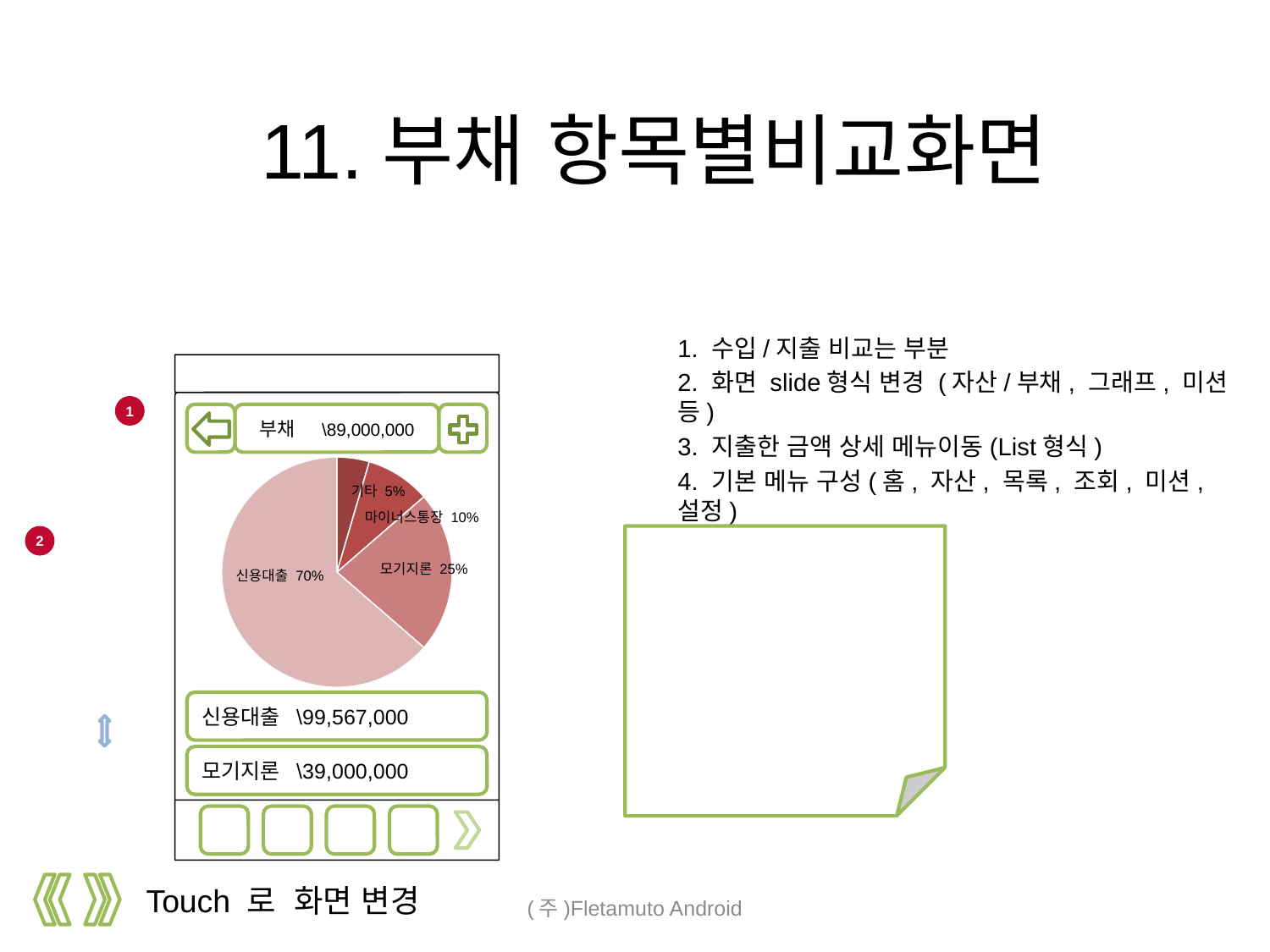

# 11.부채 항목별비교화면
3
1
4
1. 수입/지출 비교는 부분
2. 화면 slide형식 변경 (자산/부채, 그래프, 미션 등)
3. 지출한 금액 상세 메뉴이동(List형식)
4. 기본 메뉴 구성(홈, 자산, 목록, 조회, 미션, 설정)

부채    \89,000,000

### Chart

| Category | 판매 |
|---|---|
|  | 5.0 |
|  | 10.0 |
|  | 25.0 |
|  | 70.0 |
기타 5%
마이너스통장 10%
모기지론 25%
신용대출 70%
신용대출  \99,567,000
모기지론  \39,000,000

1

1
부채 35%
통신비 10%

문화생활 10%
2

쇼핑 20%
음식 50%

3

4

Touch 로  화면 변경
(주)Fletamuto Android